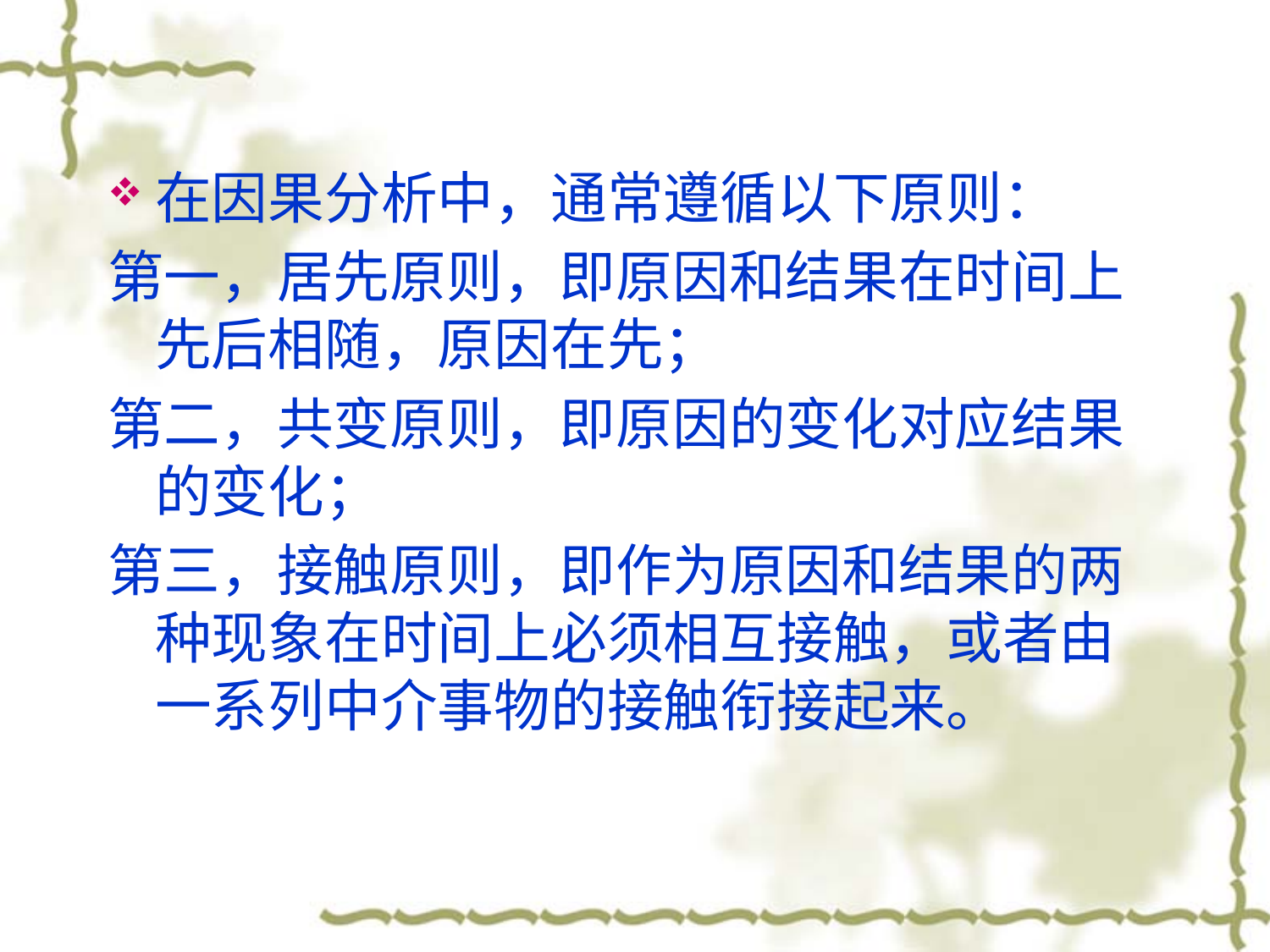

在因果分析中，通常遵循以下原则：
第一，居先原则，即原因和结果在时间上先后相随，原因在先；
第二，共变原则，即原因的变化对应结果的变化；
第三，接触原则，即作为原因和结果的两种现象在时间上必须相互接触，或者由一系列中介事物的接触衔接起来。